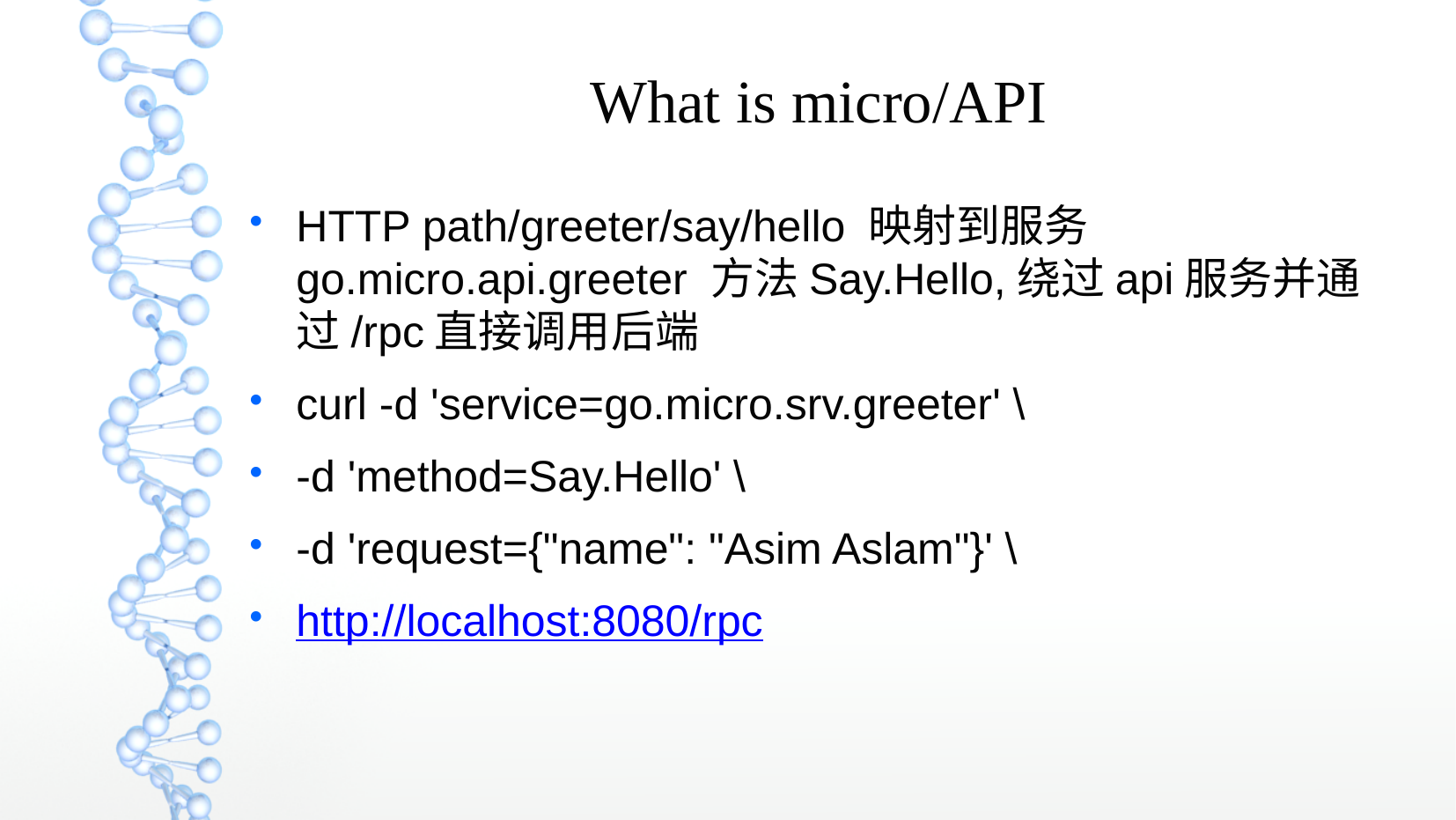

What is micro/API
HTTP path/greeter/say/hello 映射到服务 go.micro.api.greeter 方法Say.Hello,绕过api服务并通过/rpc直接调用后端
curl -d 'service=go.micro.srv.greeter' \
-d 'method=Say.Hello' \
-d 'request={"name": "Asim Aslam"}' \
http://localhost:8080/rpc